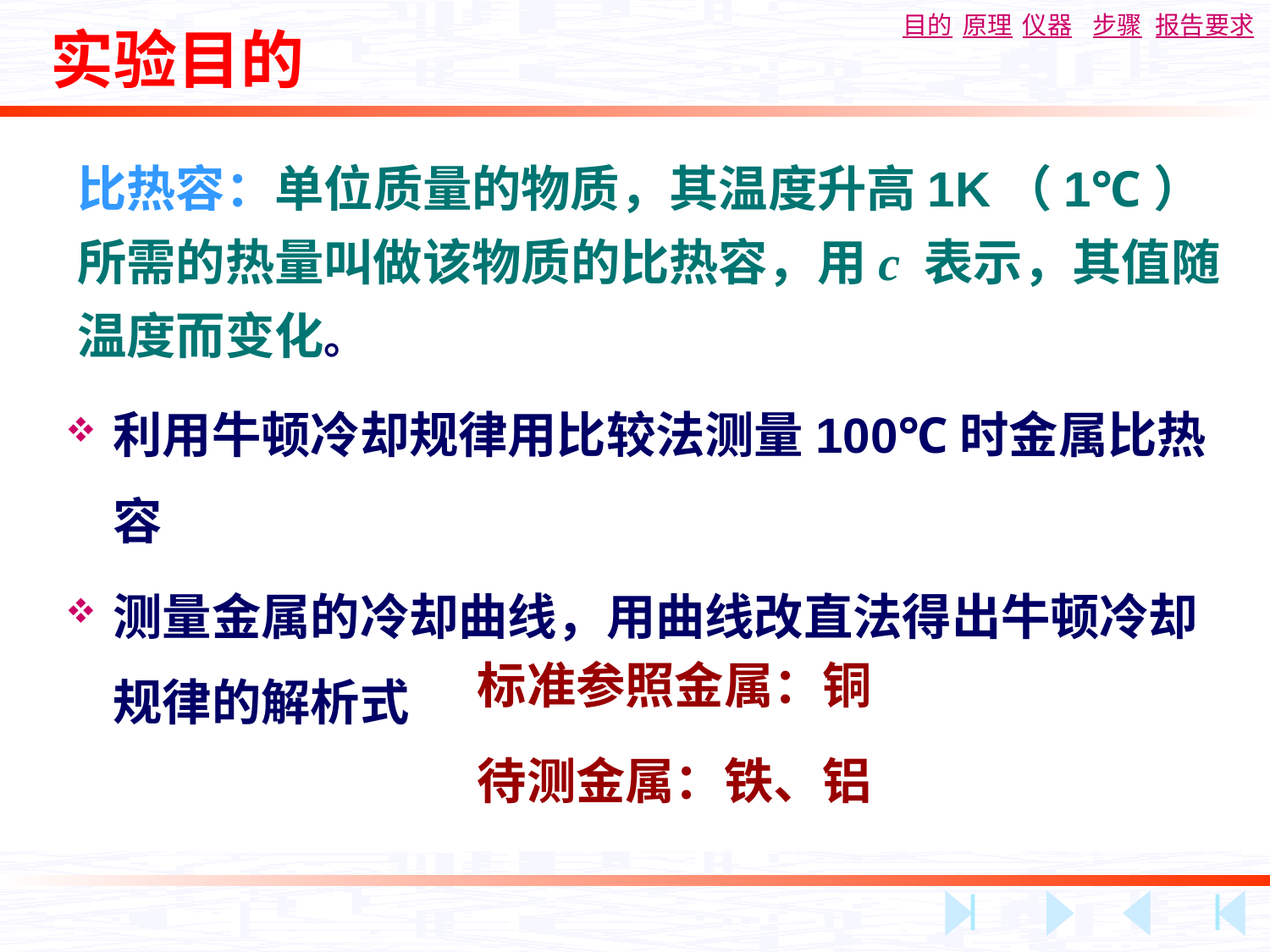

实验目的
比热容：单位质量的物质，其温度升高1K（1℃）所需的热量叫做该物质的比热容，用c 表示，其值随温度而变化。
利用牛顿冷却规律用比较法测量100℃时金属比热容
测量金属的冷却曲线，用曲线改直法得出牛顿冷却规律的解析式
标准参照金属：铜
待测金属：铁、铝